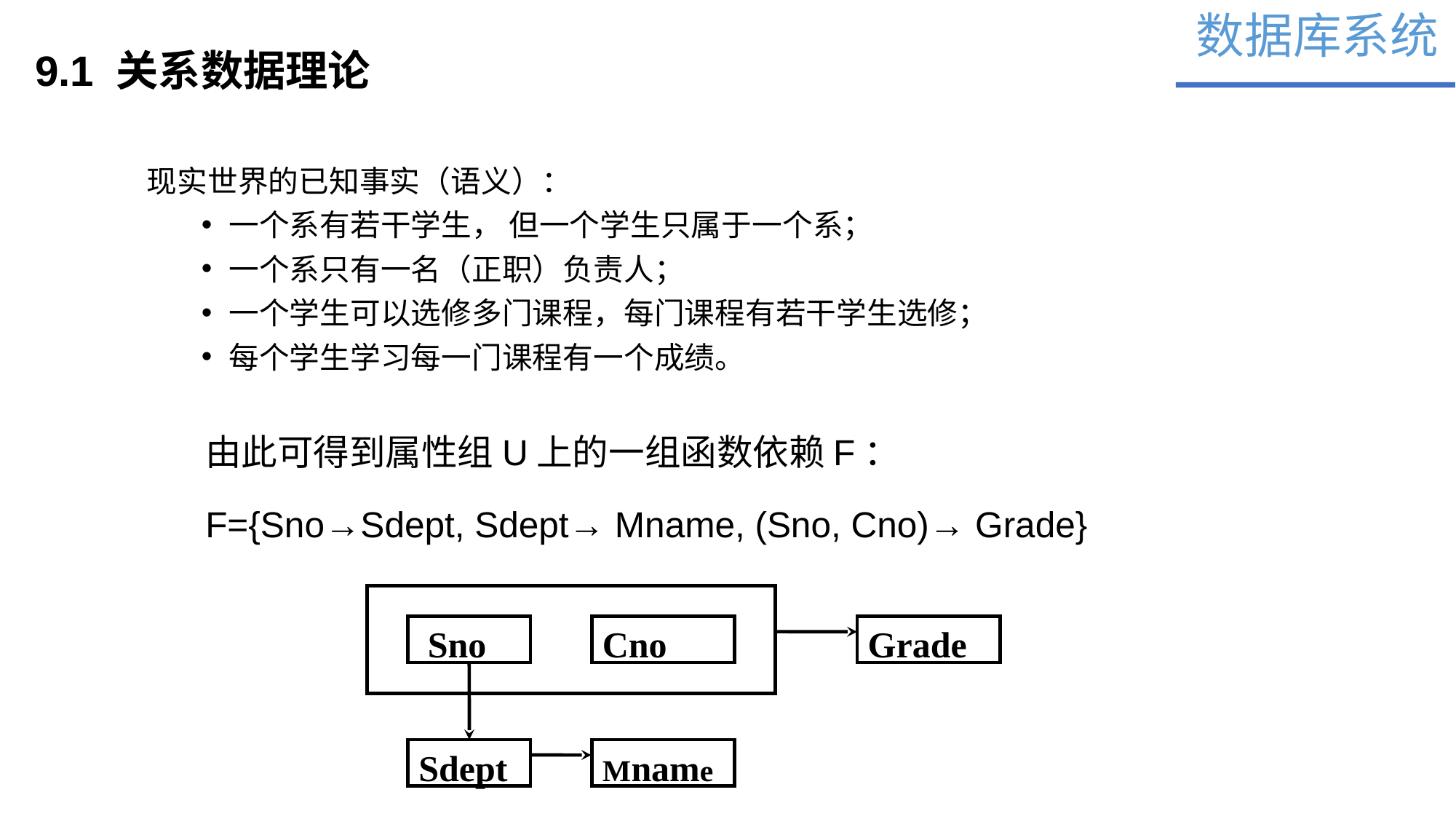

数据库系统
9.1 关系数据理论

现实世界的已知事实（语义）：
一个系有若干学生， 但一个学生只属于一个系；
一个系只有一名（正职）负责人；
一个学生可以选修多门课程，每门课程有若干学生选修；
每个学生学习每一门课程有一个成绩。
由此可得到属性组U上的一组函数依赖F：
	F={Sno→Sdept, Sdept→ Mname, (Sno, Cno)→ Grade}

 Sno
Cno
Grade

Sdept
Mname